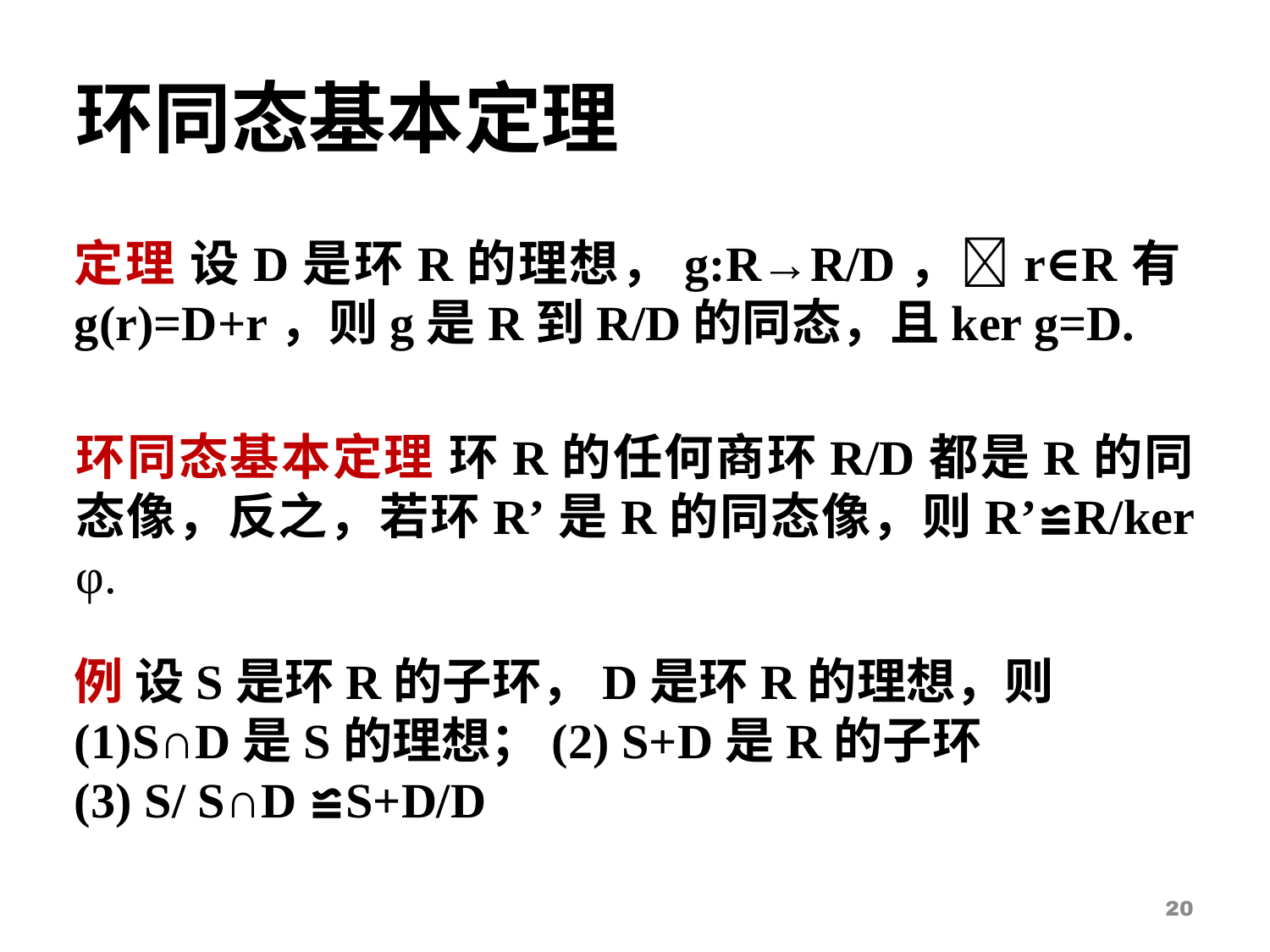

环同态基本定理
定理 设D是环R的理想，g:R→R/D，∀r∈R有g(r)=D+r，则g是R到R/D的同态，且ker g=D.
环同态基本定理 环R的任何商环R/D都是R的同态像，反之，若环R’是R的同态像，则R’≌R/ker φ.
例 设S是环R的子环，D是环R的理想，则
S∩D是S的理想；(2) S+D是R的子环
(3) S/ S∩D ≌S+D/D
20